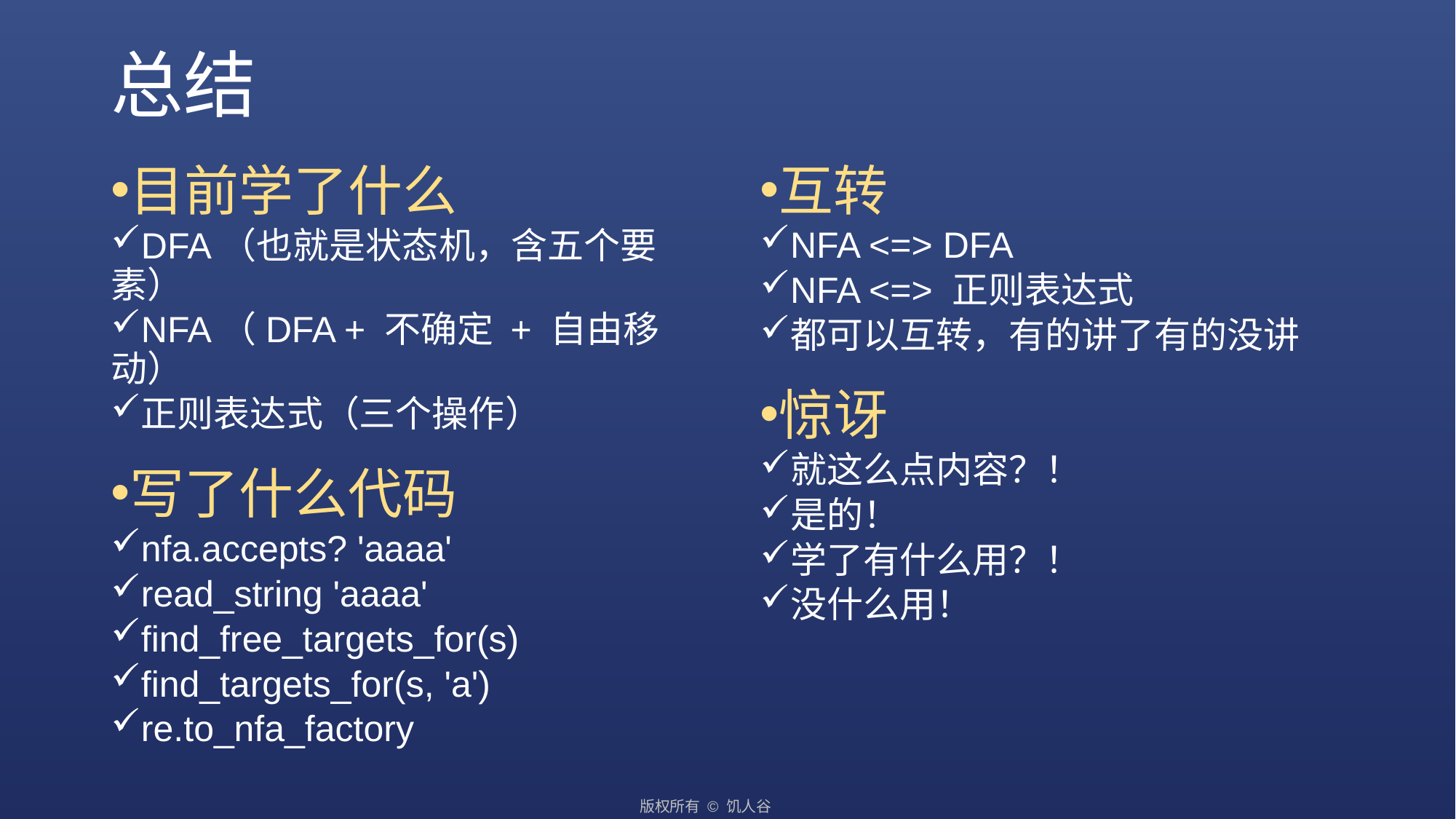

# 总结
目前学了什么
DFA（也就是状态机，含五个要素）
NFA（DFA + 不确定 + 自由移动）
正则表达式（三个操作）
写了什么代码
nfa.accepts? 'aaaa'
read_string 'aaaa'
find_free_targets_for(s)
find_targets_for(s, 'a')
re.to_nfa_factory
互转
NFA <=> DFA
NFA <=> 正则表达式
都可以互转，有的讲了有的没讲
惊讶
就这么点内容？！
是的！
学了有什么用？！
没什么用！